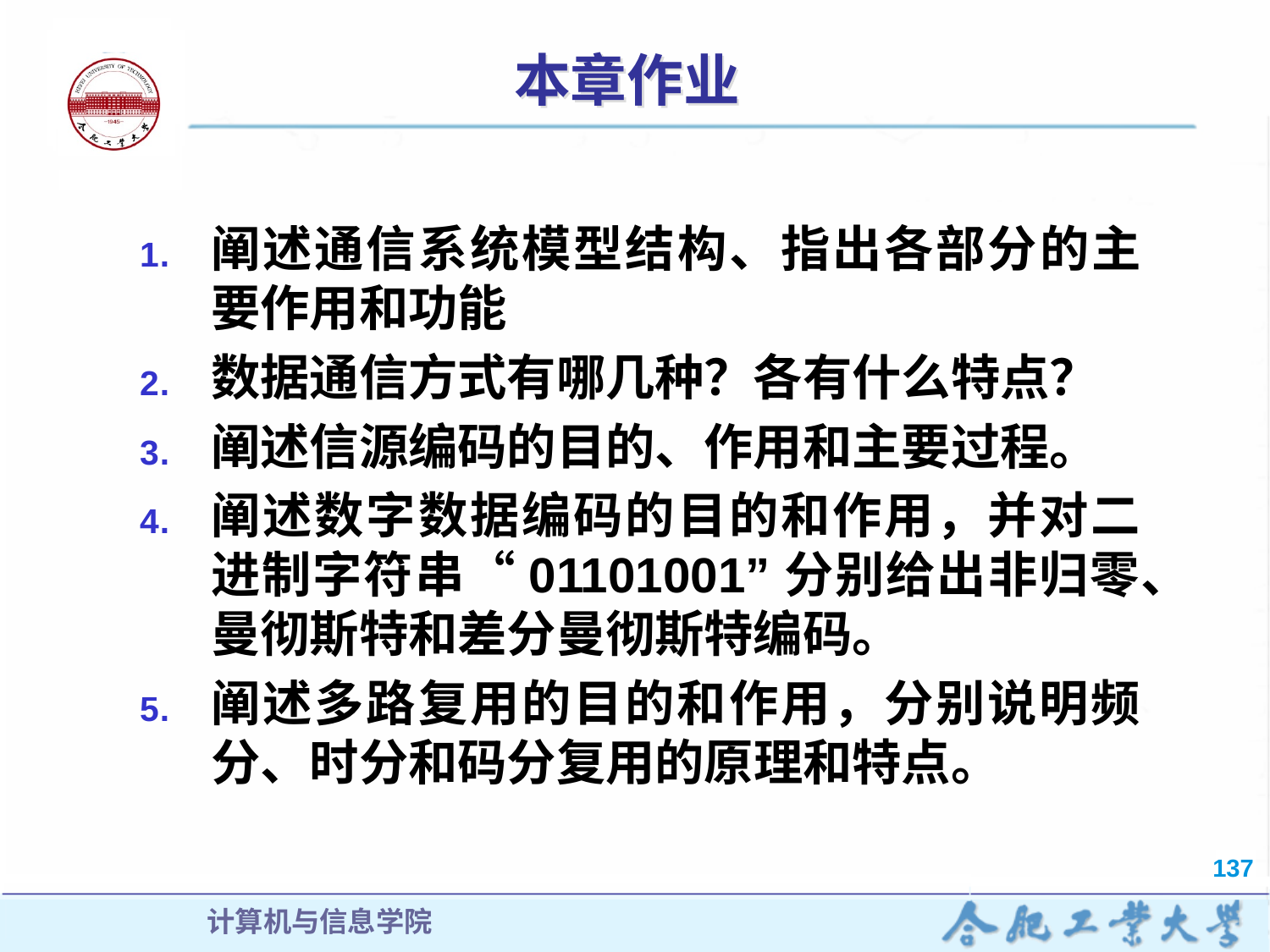

# 本章作业
阐述通信系统模型结构、指出各部分的主要作用和功能
数据通信方式有哪几种？各有什么特点？
阐述信源编码的目的、作用和主要过程。
阐述数字数据编码的目的和作用，并对二进制字符串“01101001”分别给出非归零、曼彻斯特和差分曼彻斯特编码。
阐述多路复用的目的和作用，分别说明频分、时分和码分复用的原理和特点。